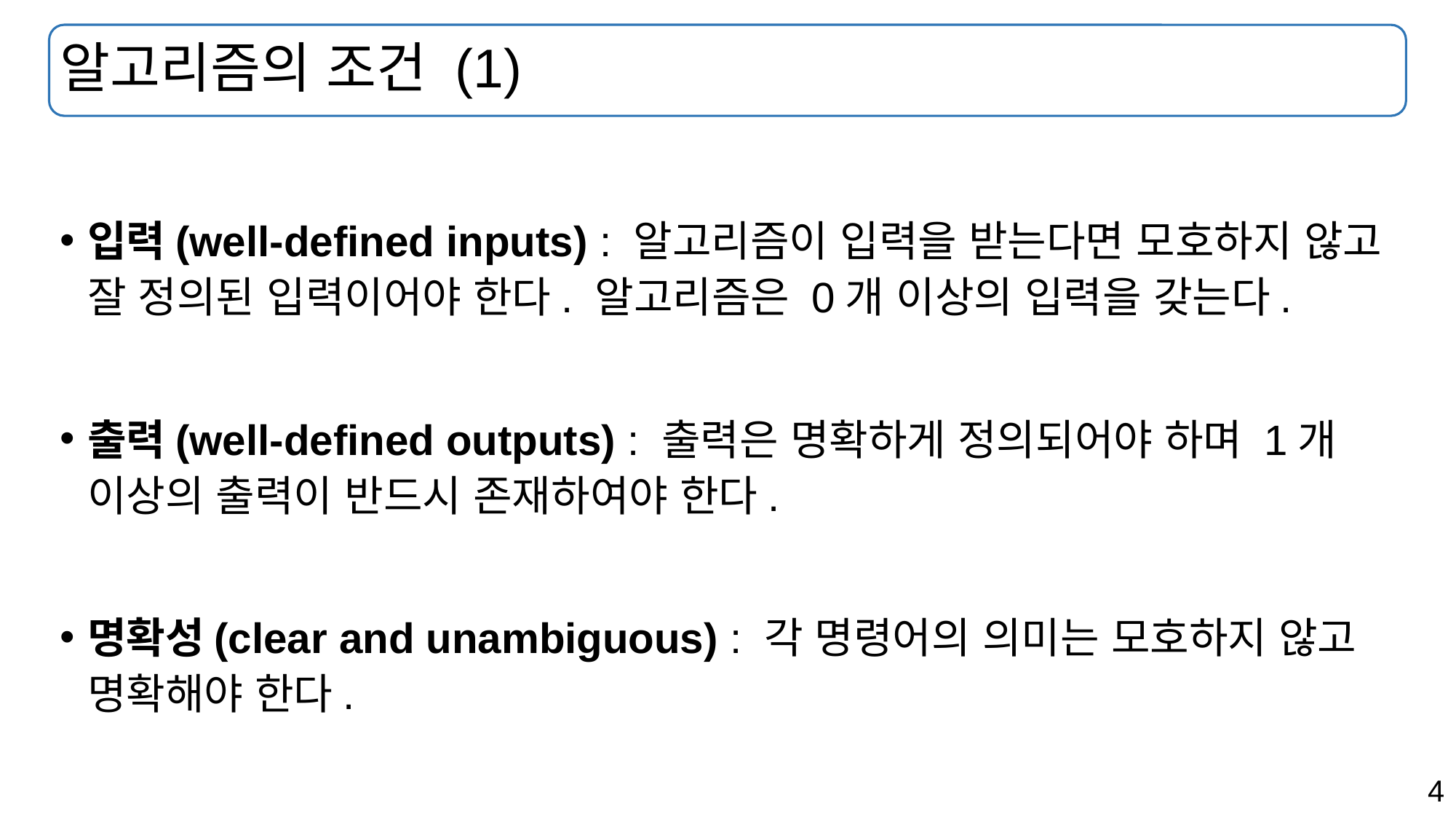

# 알고리즘의 조건 (1)

입력(well-defined inputs) : 알고리즘이 입력을 받는다면 모호하지 않고 잘 정의된 입력이어야 한다. 알고리즘은 0개 이상의 입력을 갖는다.

출력(well-defined outputs) : 출력은 명확하게 정의되어야 하며 1개 이상의 출력이 반드시 존재하여야 한다.

명확성(clear and unambiguous) : 각 명령어의 의미는 모호하지 않고 명확해야 한다.